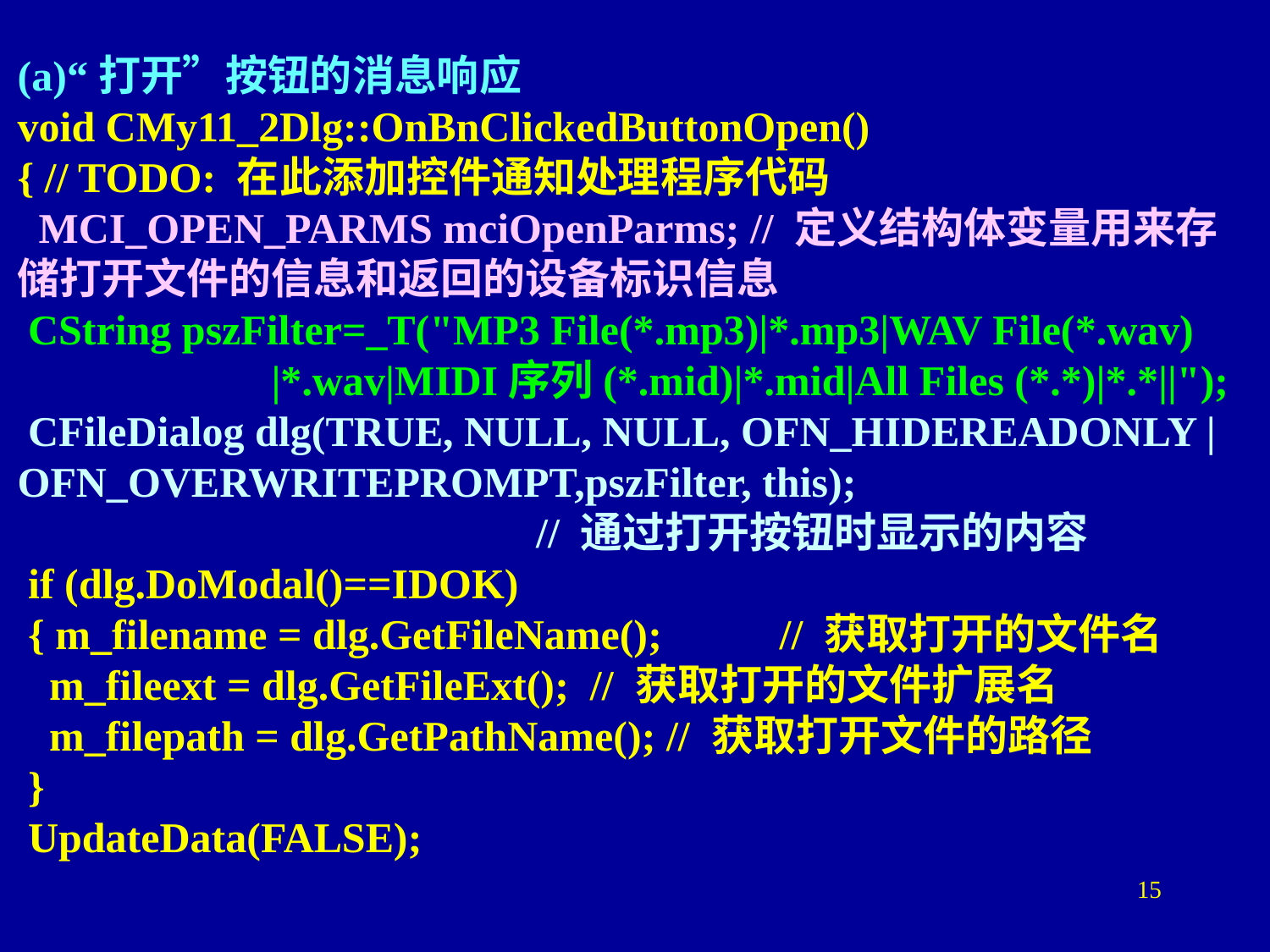

(a)“打开”按钮的消息响应
void CMy11_2Dlg::OnBnClickedButtonOpen()
{ // TODO: 在此添加控件通知处理程序代码
  MCI_OPEN_PARMS mciOpenParms; // 定义结构体变量用来存储打开文件的信息和返回的设备标识信息
 CString pszFilter=_T("MP3 File(*.mp3)|*.mp3|WAV File(*.wav)
		|*.wav|MIDI序列(*.mid)|*.mid|All Files (*.*)|*.*||");
 CFileDialog dlg(TRUE, NULL, NULL, OFN_HIDEREADONLY |   OFN_OVERWRITEPROMPT,pszFilter, this);
				 // 通过打开按钮时显示的内容
 if (dlg.DoModal()==IDOK)
 { m_filename = dlg.GetFileName();	// 获取打开的文件名
   m_fileext = dlg.GetFileExt();  // 获取打开的文件扩展名
   m_filepath = dlg.GetPathName(); // 获取打开文件的路径
 }
 UpdateData(FALSE);
15